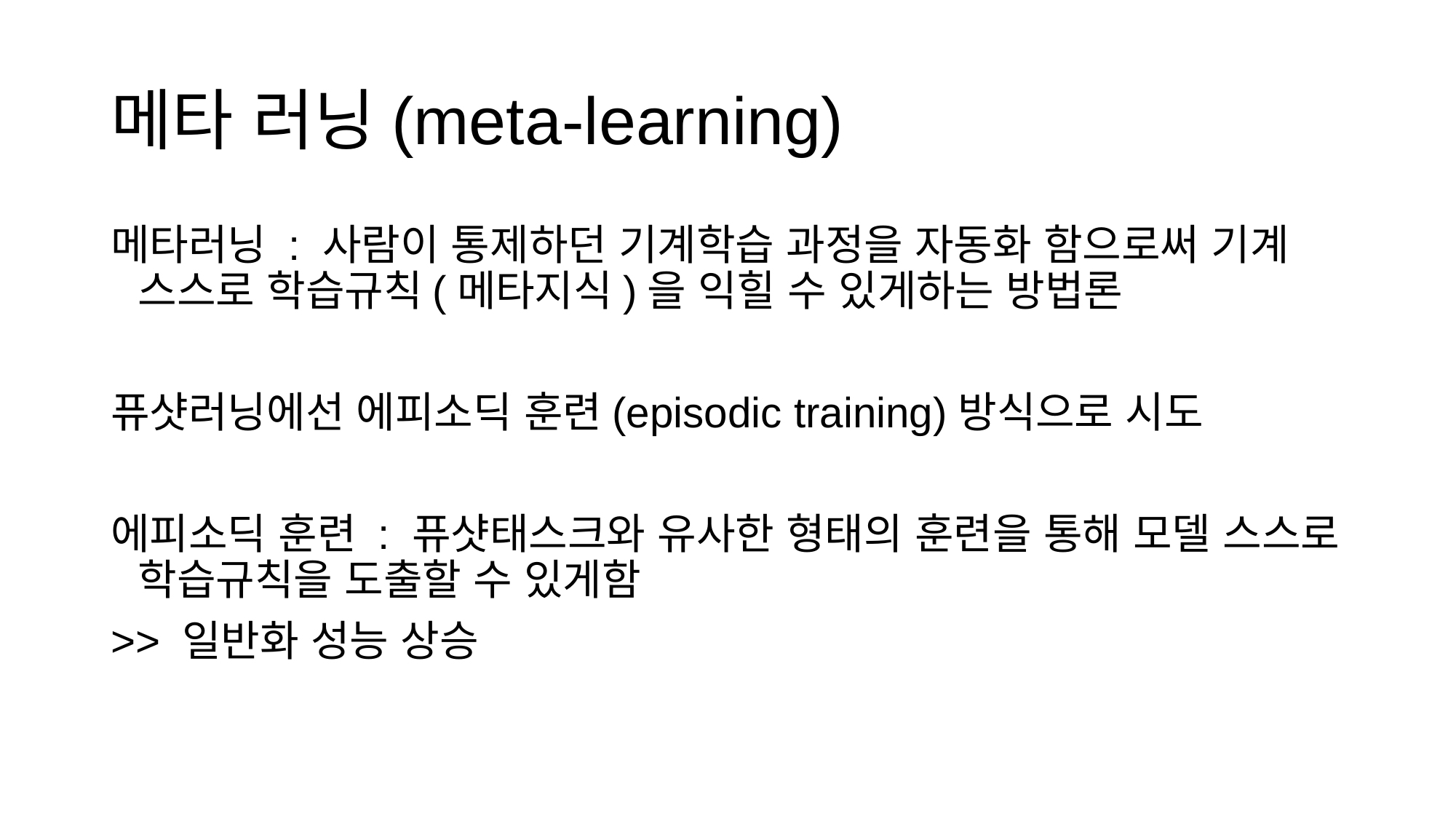

# 메타 러닝(meta-learning)
메타러닝 : 사람이 통제하던 기계학습 과정을 자동화 함으로써 기계 스스로 학습규칙(메타지식)을 익힐 수 있게하는 방법론

퓨샷러닝에선 에피소딕 훈련(episodic training)방식으로 시도

에피소딕 훈련 : 퓨샷태스크와 유사한 형태의 훈련을 통해 모델 스스로 학습규칙을 도출할 수 있게함
>> 일반화 성능 상승